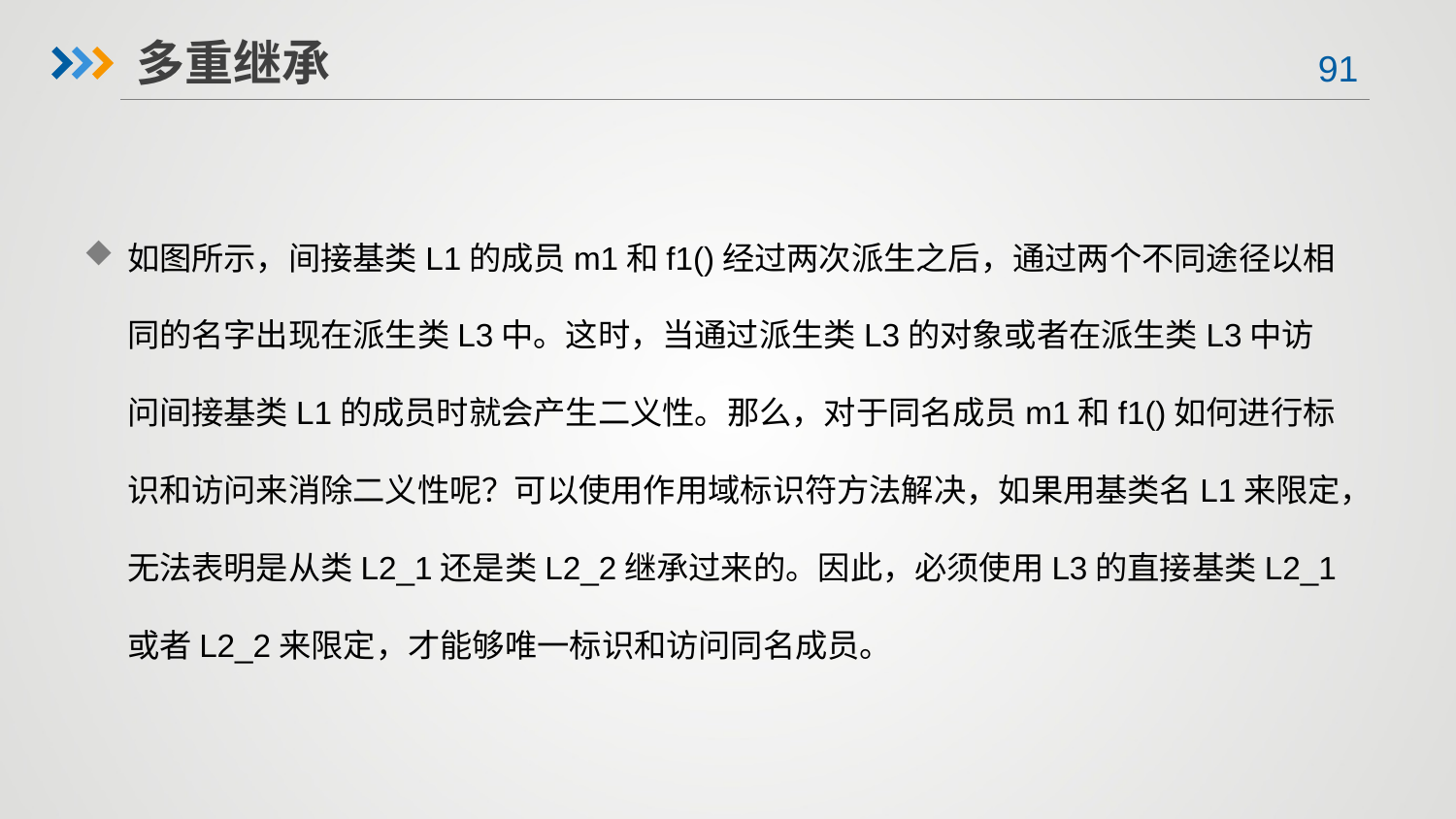

多重继承
如图所示，间接基类L1的成员m1和f1()经过两次派生之后，通过两个不同途径以相同的名字出现在派生类L3中。这时，当通过派生类L3的对象或者在派生类L3中访问间接基类L1的成员时就会产生二义性。那么，对于同名成员m1和f1()如何进行标识和访问来消除二义性呢？可以使用作用域标识符方法解决，如果用基类名L1来限定，无法表明是从类L2_1还是类L2_2继承过来的。因此，必须使用L3的直接基类L2_1或者L2_2来限定，才能够唯一标识和访问同名成员。